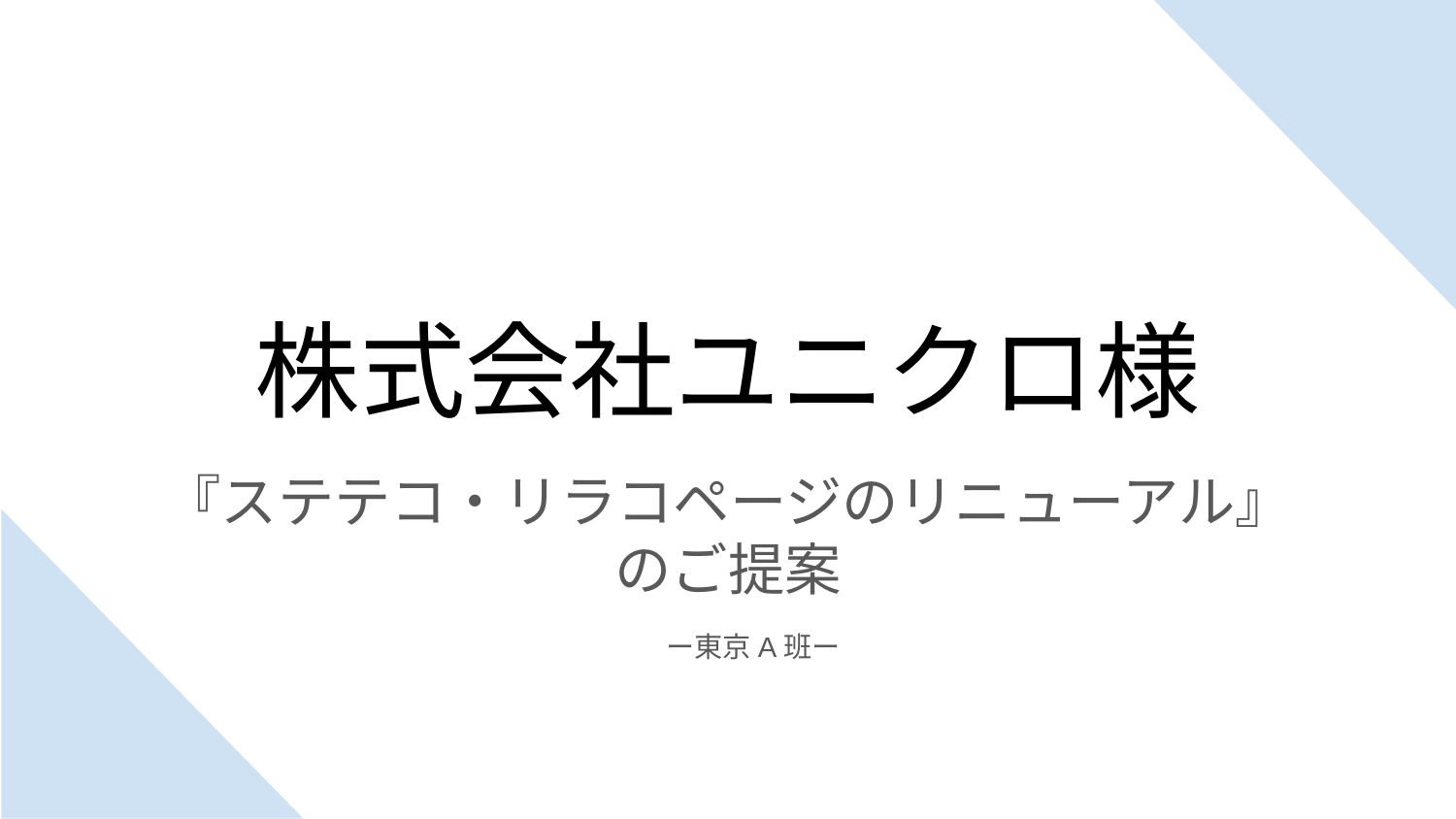

# 株式会社ユニクロ様
『ステテコ・リラコページのリニューアル』
のご提案

ー東京A班ー